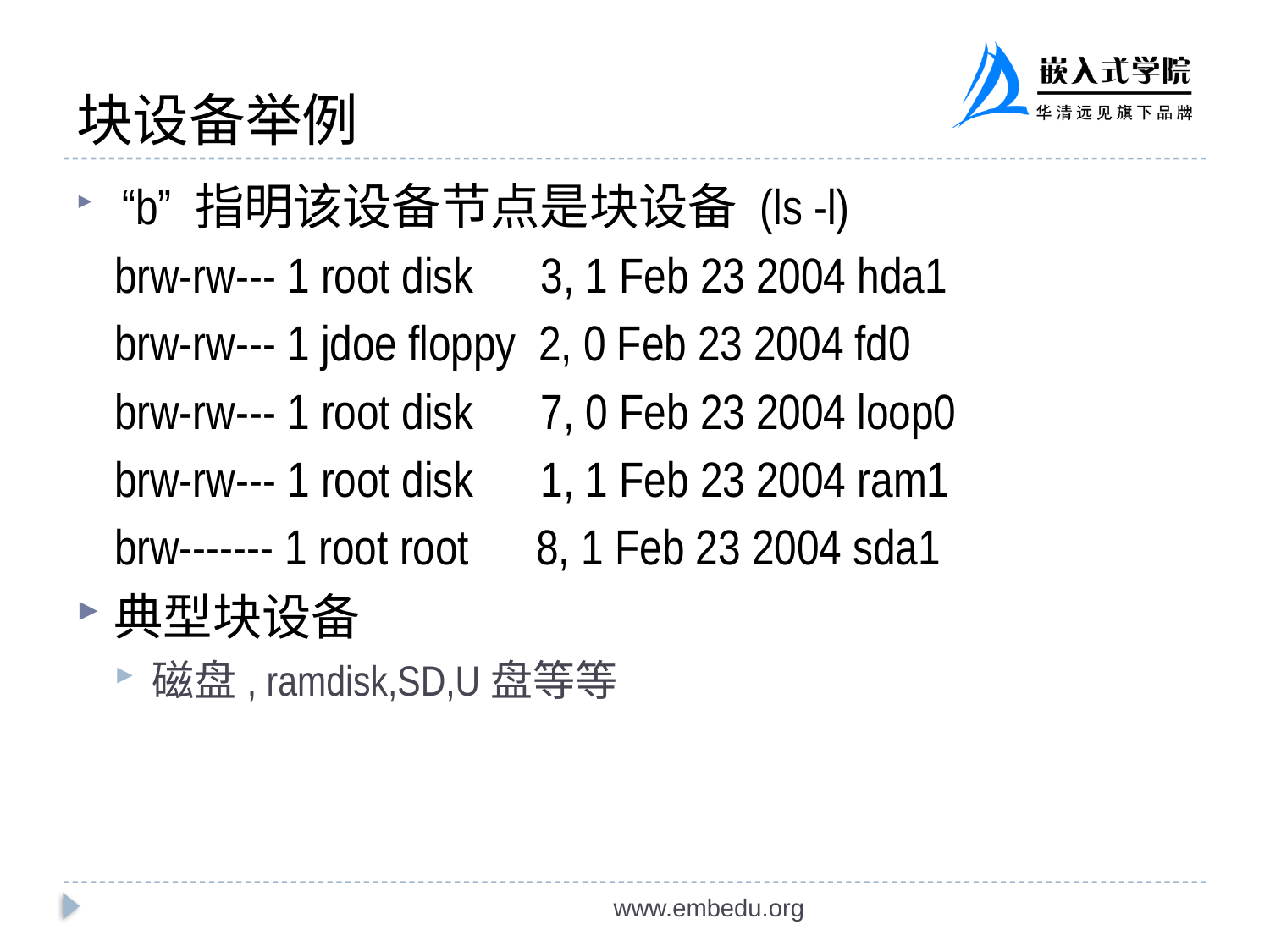

# 块设备举例
 “b” 指明该设备节点是块设备 (ls -l)
brw-rw--- 1 root disk      3, 1 Feb 23 2004 hda1
brw-rw--- 1 jdoe floppy  2, 0 Feb 23 2004 fd0
brw-rw--- 1 root disk      7, 0 Feb 23 2004 loop0
brw-rw--- 1 root disk      1, 1 Feb 23 2004 ram1
brw------- 1 root root      8, 1 Feb 23 2004 sda1
典型块设备
磁盘, ramdisk,SD,U盘等等
www.embedu.org